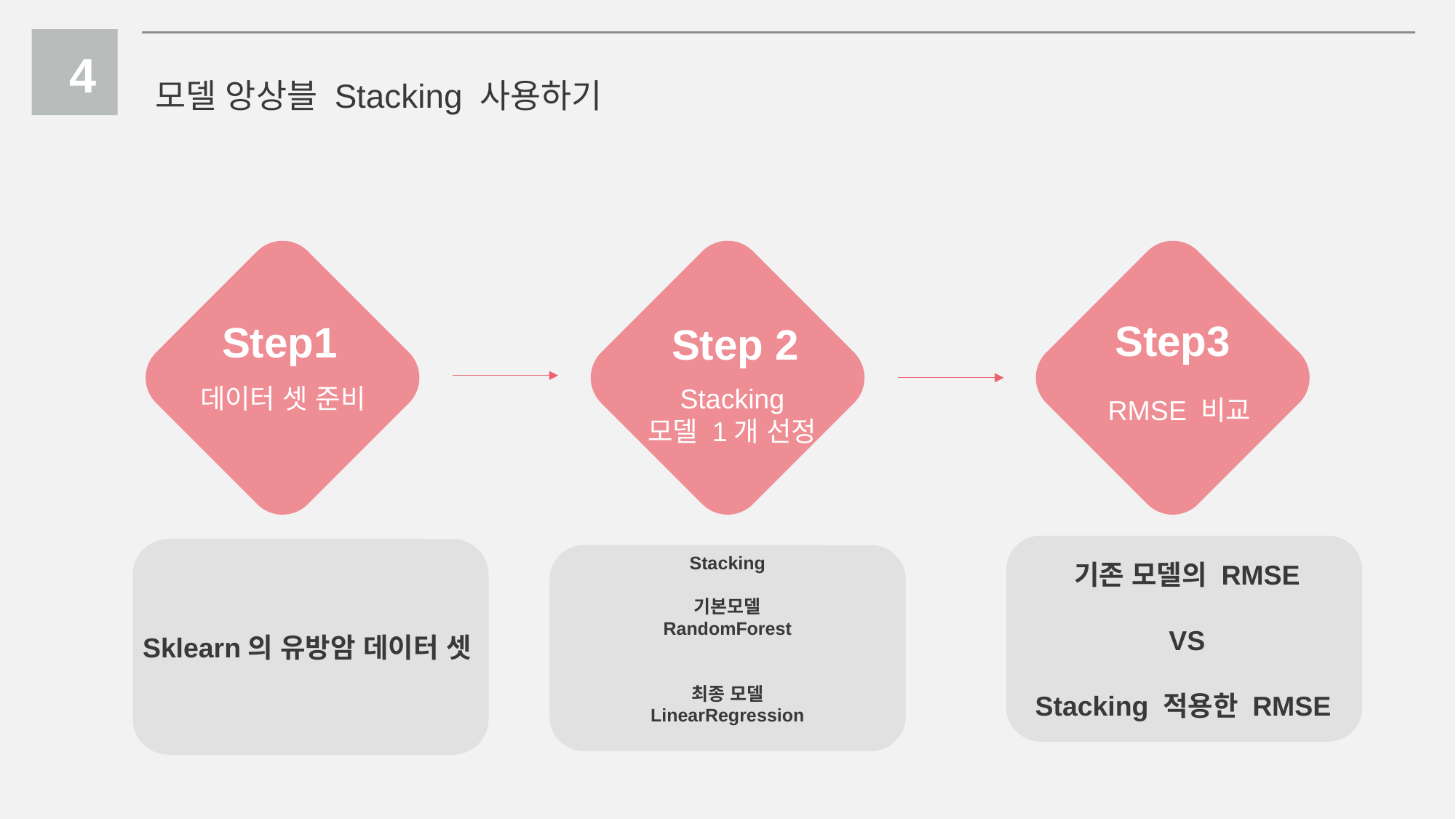

4
모델 앙상블 Stacking 사용하기

Step3
Step1
Step 2
데이터 셋 준비
Stacking
모델 1개 선정
RMSE 비교

기존 모델의 RMSE

VS

Stacking 적용한 RMSE

Stacking

기본모델
RandomForest

최종 모델
LinearRegression

Sklearn의 유방암 데이터 셋